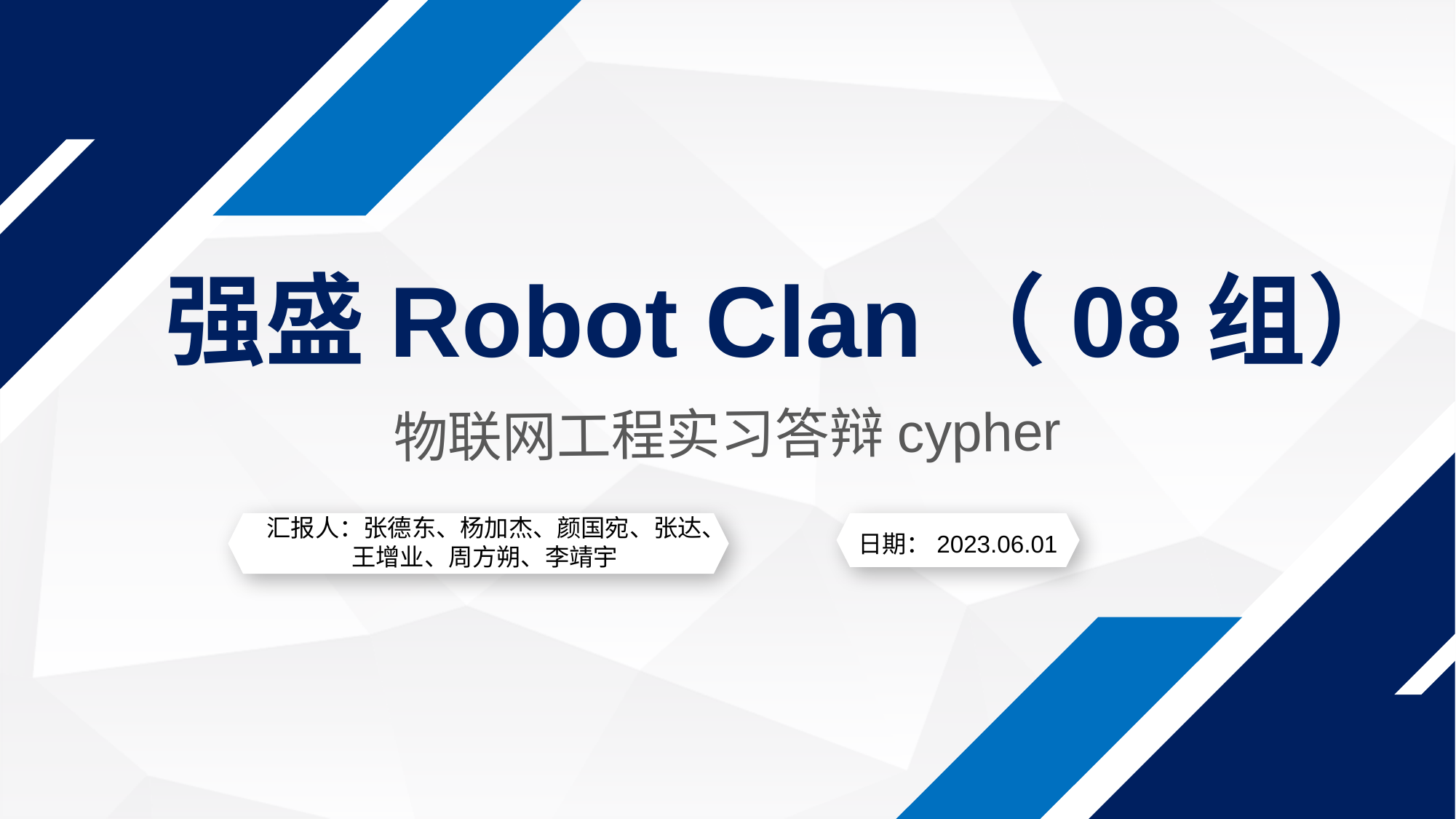

强盛Robot Clan（08组）

物联网工程实习答辩cypher

日期：2023.06.01

汇报人：张德东、杨加杰、颜国宛、张达、王增业、周方朔、李靖宇